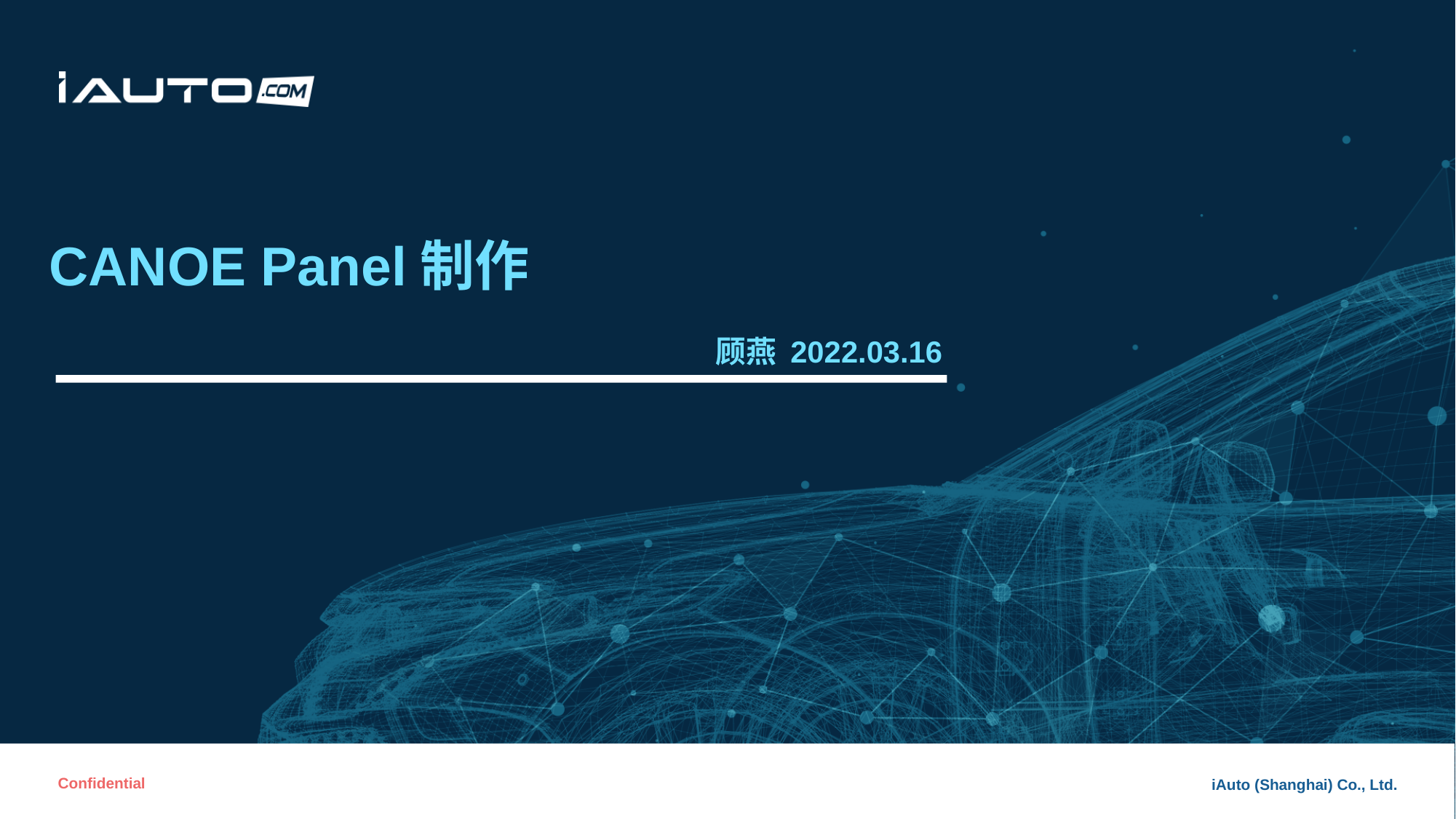

CANOE Panel制作
顾燕 2022.03.16

Confidential
iAuto (Shanghai) Co., Ltd.